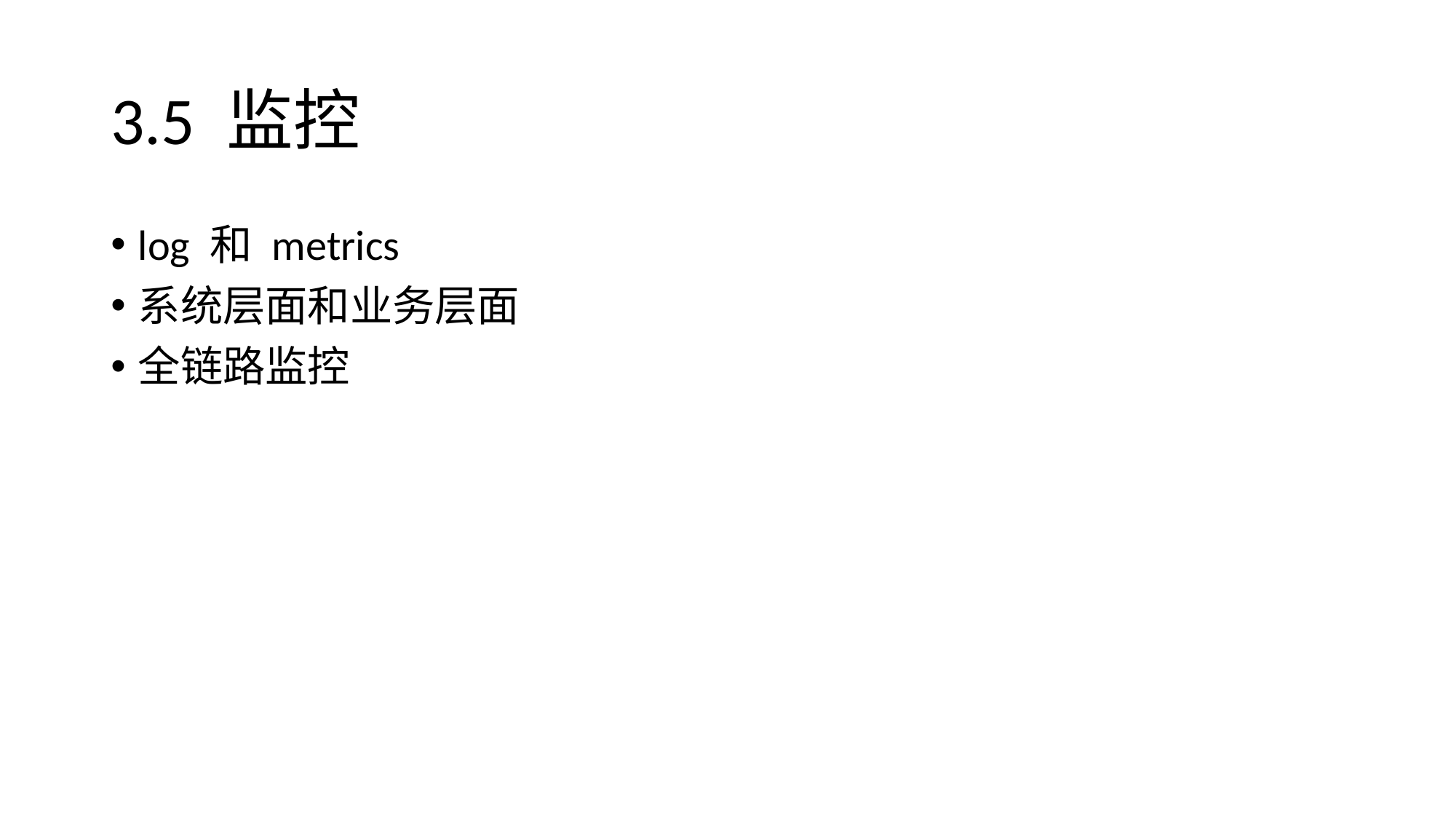

# 3.5 监控
log 和 metrics
系统层面和业务层面
全链路监控